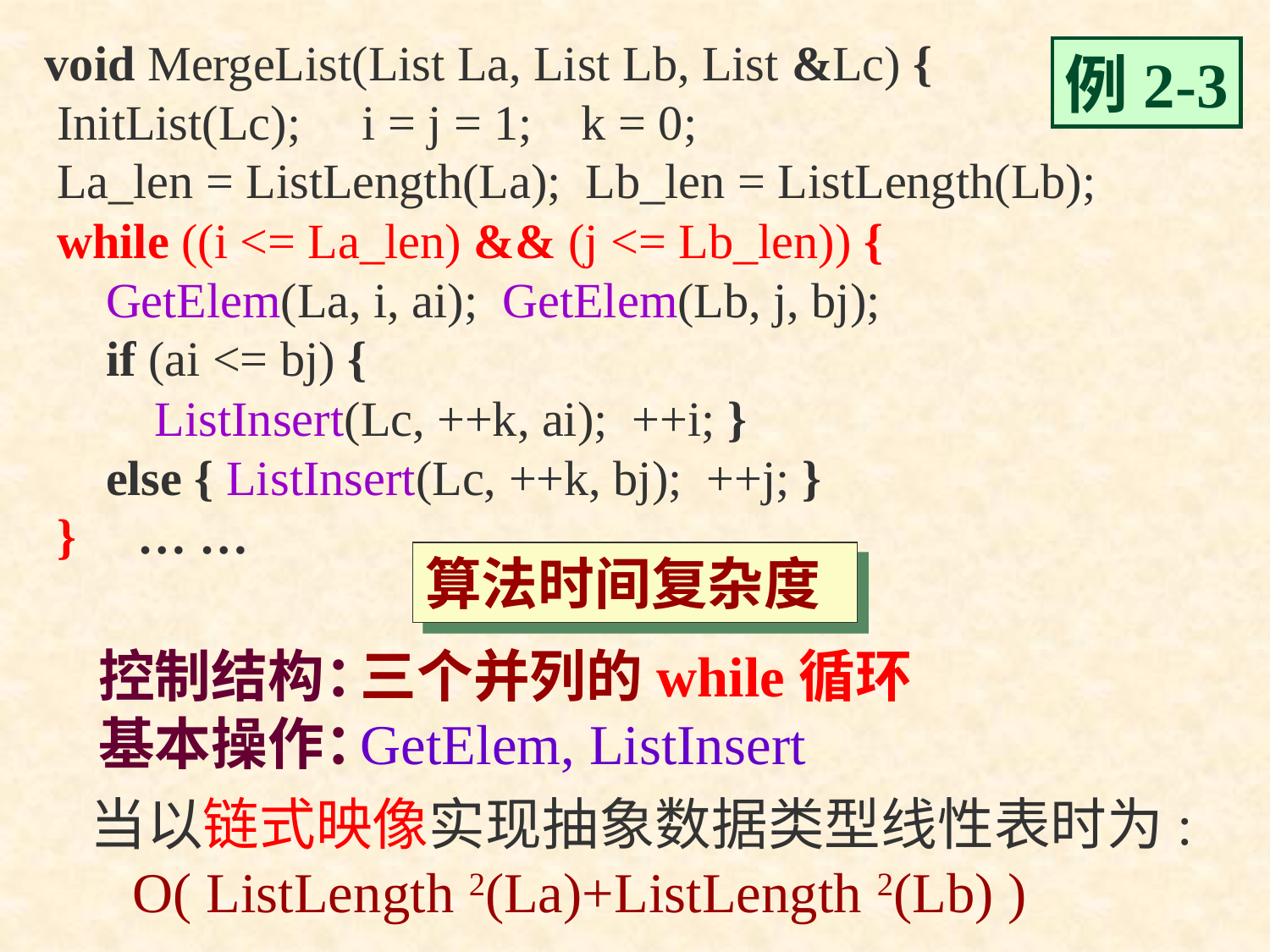

void MergeList(List La, List Lb, List &Lc) {
 InitList(Lc);     i = j = 1;    k = 0;
 La_len = ListLength(La);  Lb_len = ListLength(Lb);
 while ((i <= La_len) && (j <= Lb_len)) {
     GetElem(La, i, ai);  GetElem(Lb, j, bj);
     if (ai <= bj) {
         ListInsert(Lc, ++k, ai);  ++i; }
     else { ListInsert(Lc, ++k, bj);  ++j; }
 }     … …
例2-3
算法时间复杂度
控制结构：
基本操作：
三个并列的while循环
GetElem, ListInsert
当以顺序映像实现抽象数据类型线性表时为:
    O( ListLength(La)+ListLength(Lb) )
当以链式映像实现抽象数据类型线性表时为:
   O( ListLength 2(La)+ListLength 2(Lb) )